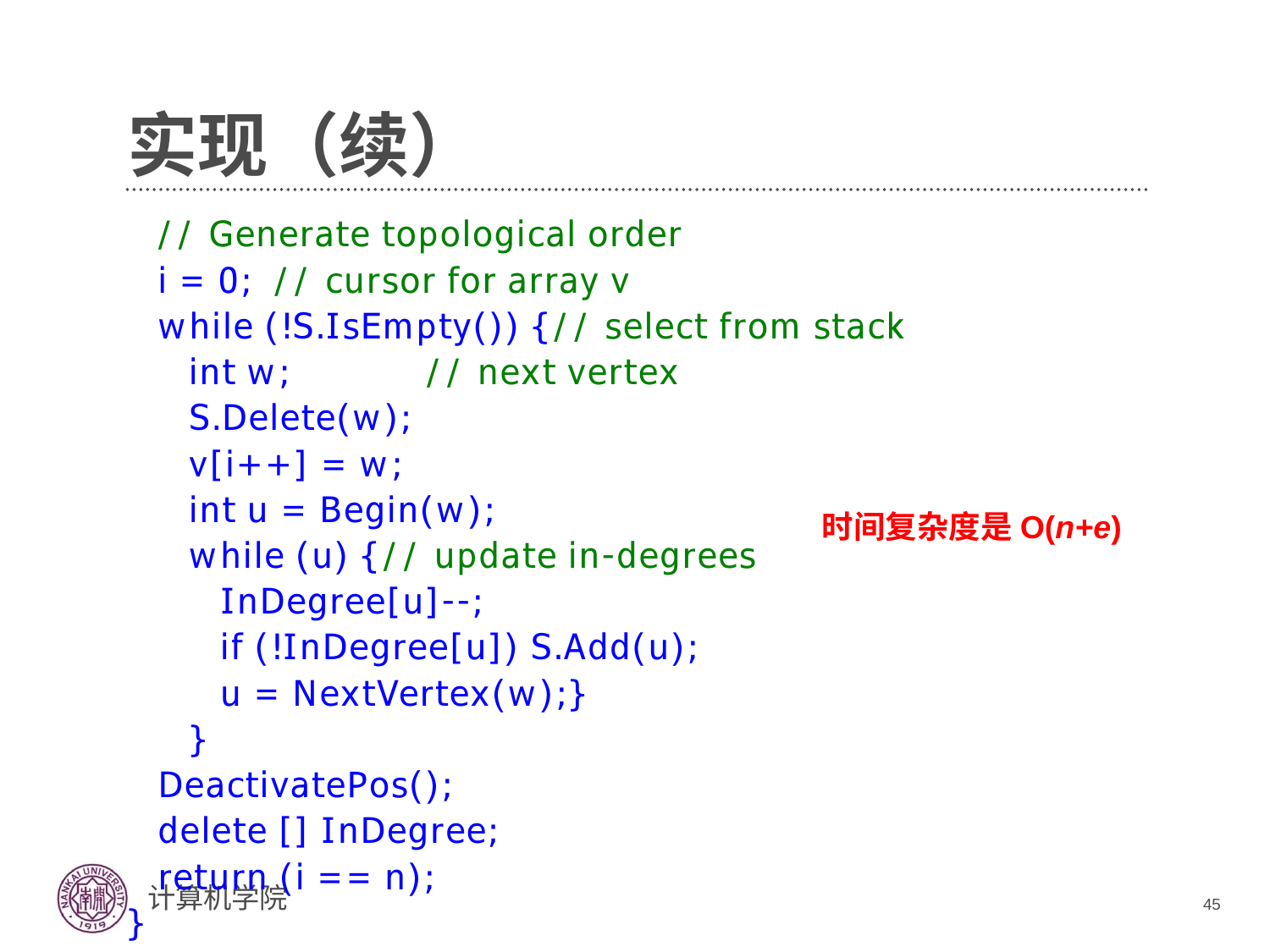

# 实现（续）
   // Generate topological order
   i = 0;  // cursor for array v
   while (!S.IsEmpty()) {// select from stack
      int w;             // next vertex
      S.Delete(w);
      v[i++] = w;
      int u = Begin(w);
      while (u) {// update in-degrees
         InDegree[u]--;
         if (!InDegree[u]) S.Add(u);
         u = NextVertex(w);}
      }
   DeactivatePos();
   delete [] InDegree;
   return (i == n);
}
时间复杂度是O(n+e)
45